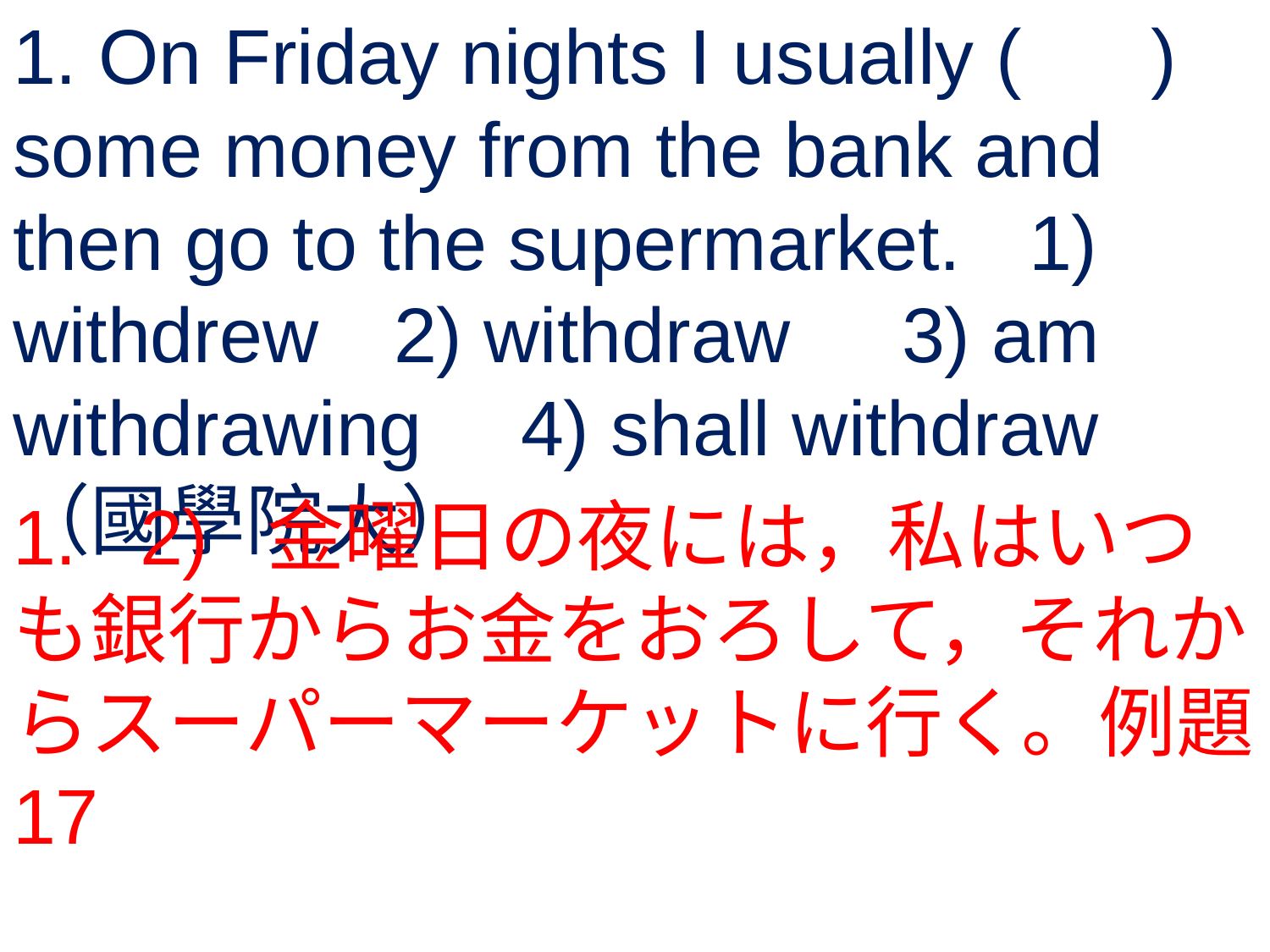

# 1. On Friday nights I usually (      ) some money from the bank and then go to the supermarket.	1) withdrew	2) withdraw	3) am withdrawing	4) shall withdraw	（國學院大）
1.	2) 	金曜日の夜には，私はいつも銀行からお金をおろして，それからスーパーマーケットに行く。例題17